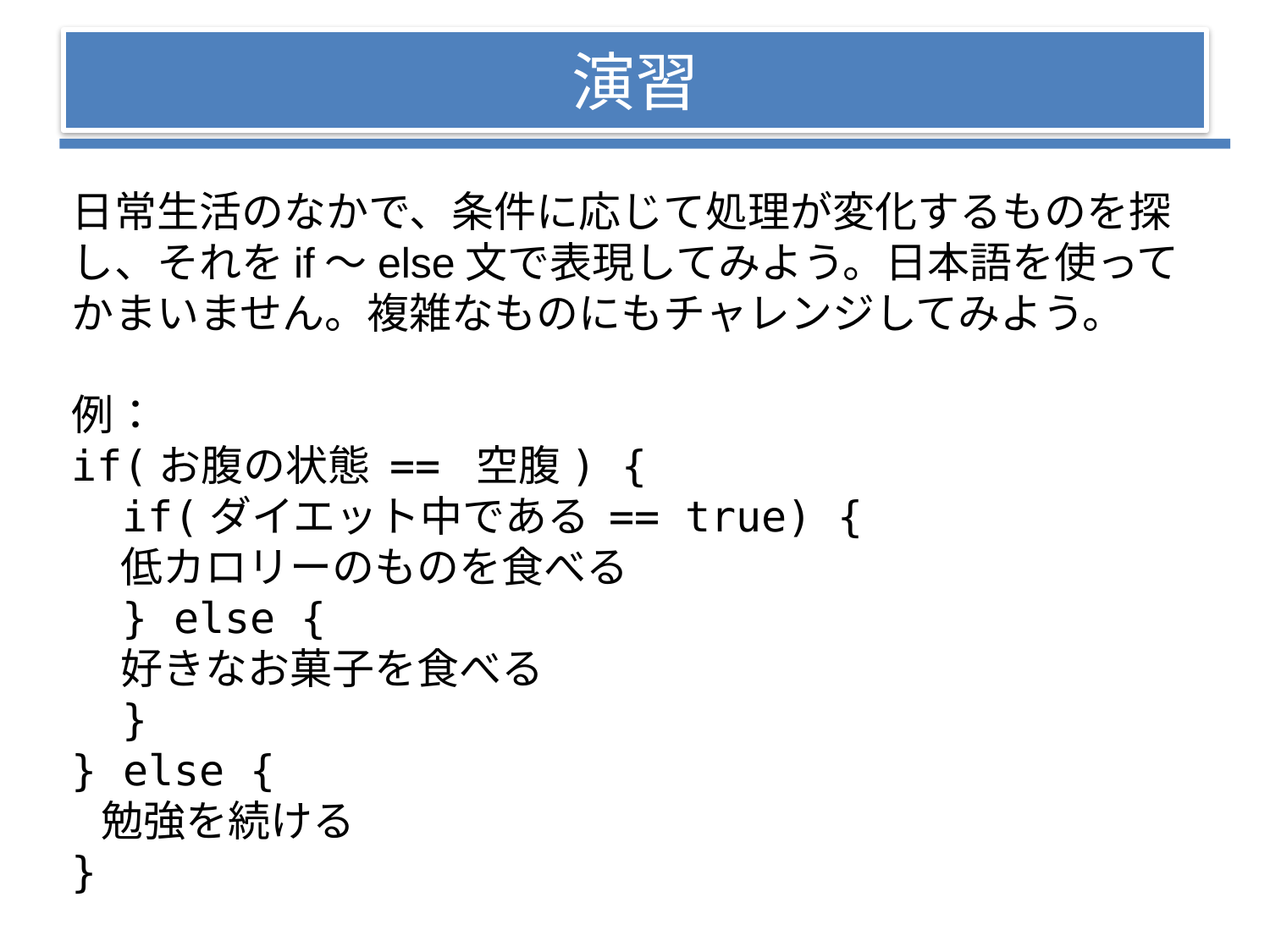

# 演習
日常生活のなかで、条件に応じて処理が変化するものを探し、それをif～else文で表現してみよう。日本語を使ってかまいません。複雑なものにもチャレンジしてみよう。

例：
if(お腹の状態 == 空腹) {
  if(ダイエット中である == true) {
    低カロリーのものを食べる
  } else {
    好きなお菓子を食べる
  }
} else {
  勉強を続ける
}